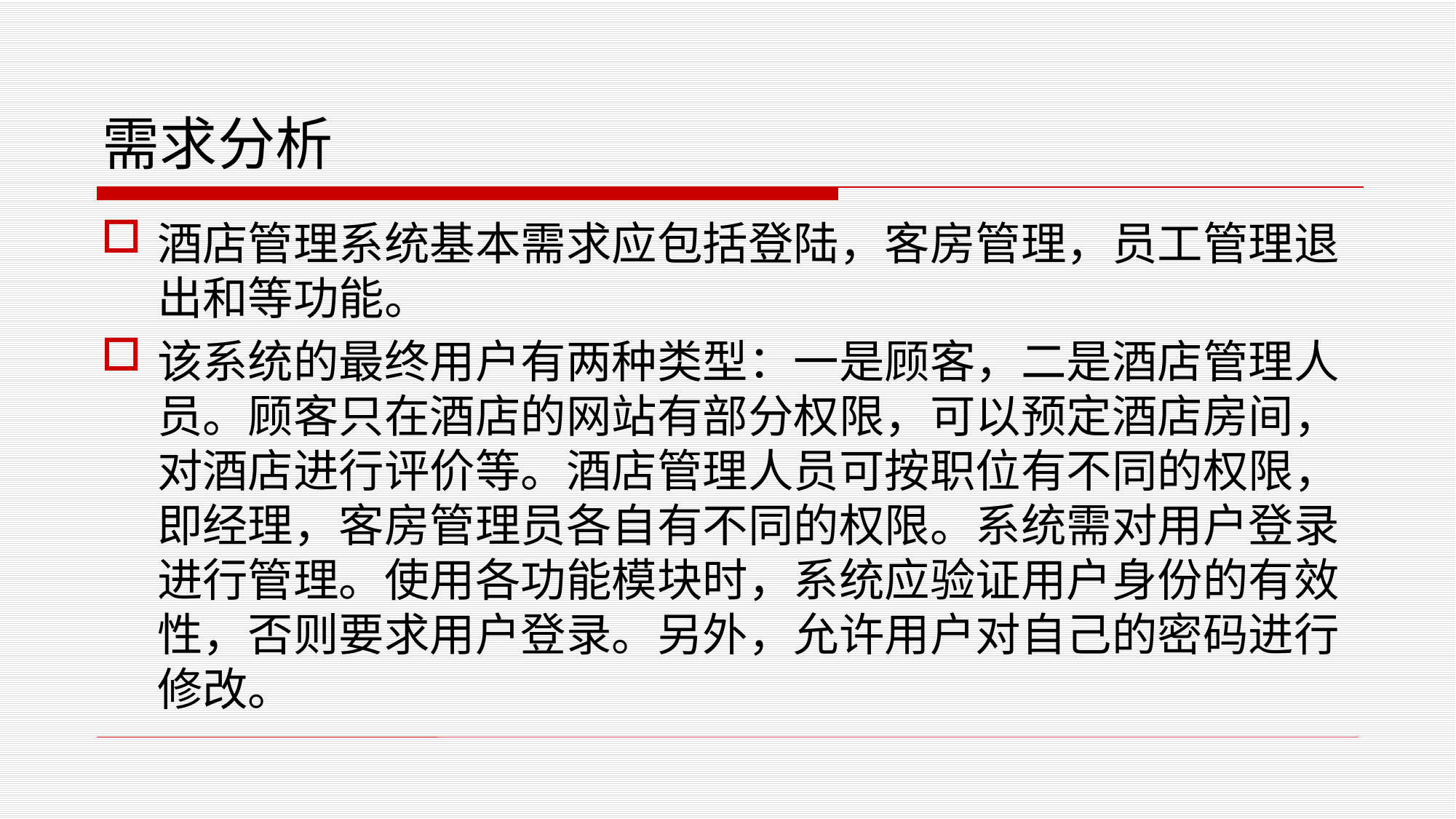

# 需求分析
酒店管理系统基本需求应包括登陆，客房管理，员工管理退出和等功能。
该系统的最终用户有两种类型：一是顾客，二是酒店管理人员。顾客只在酒店的网站有部分权限，可以预定酒店房间，对酒店进行评价等。酒店管理人员可按职位有不同的权限，即经理，客房管理员各自有不同的权限。系统需对用户登录进行管理。使用各功能模块时，系统应验证用户身份的有效性，否则要求用户登录。另外，允许用户对自己的密码进行修改。